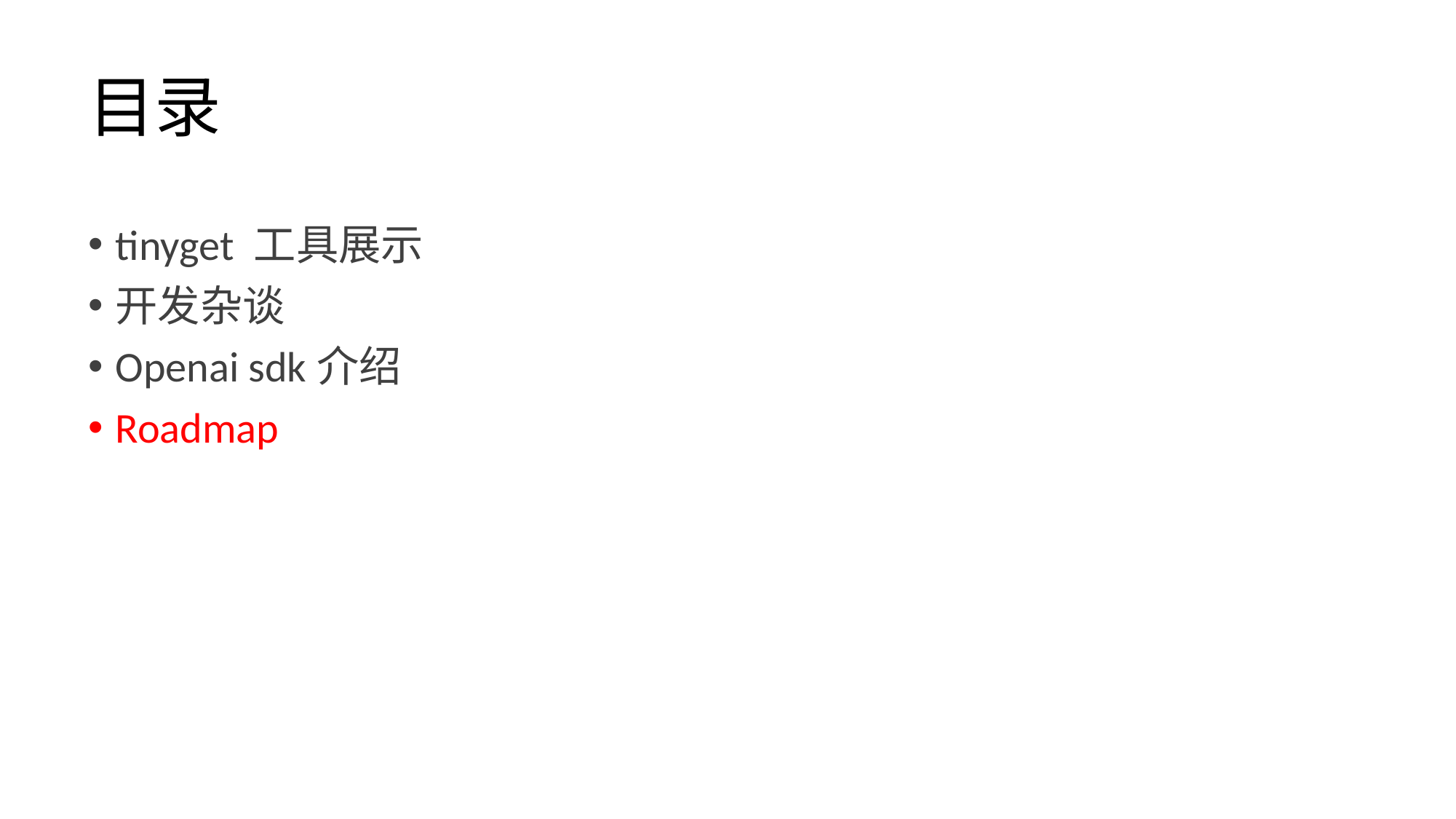

# 目录
tinyget 工具展示
开发杂谈
Openai sdk介绍
Roadmap